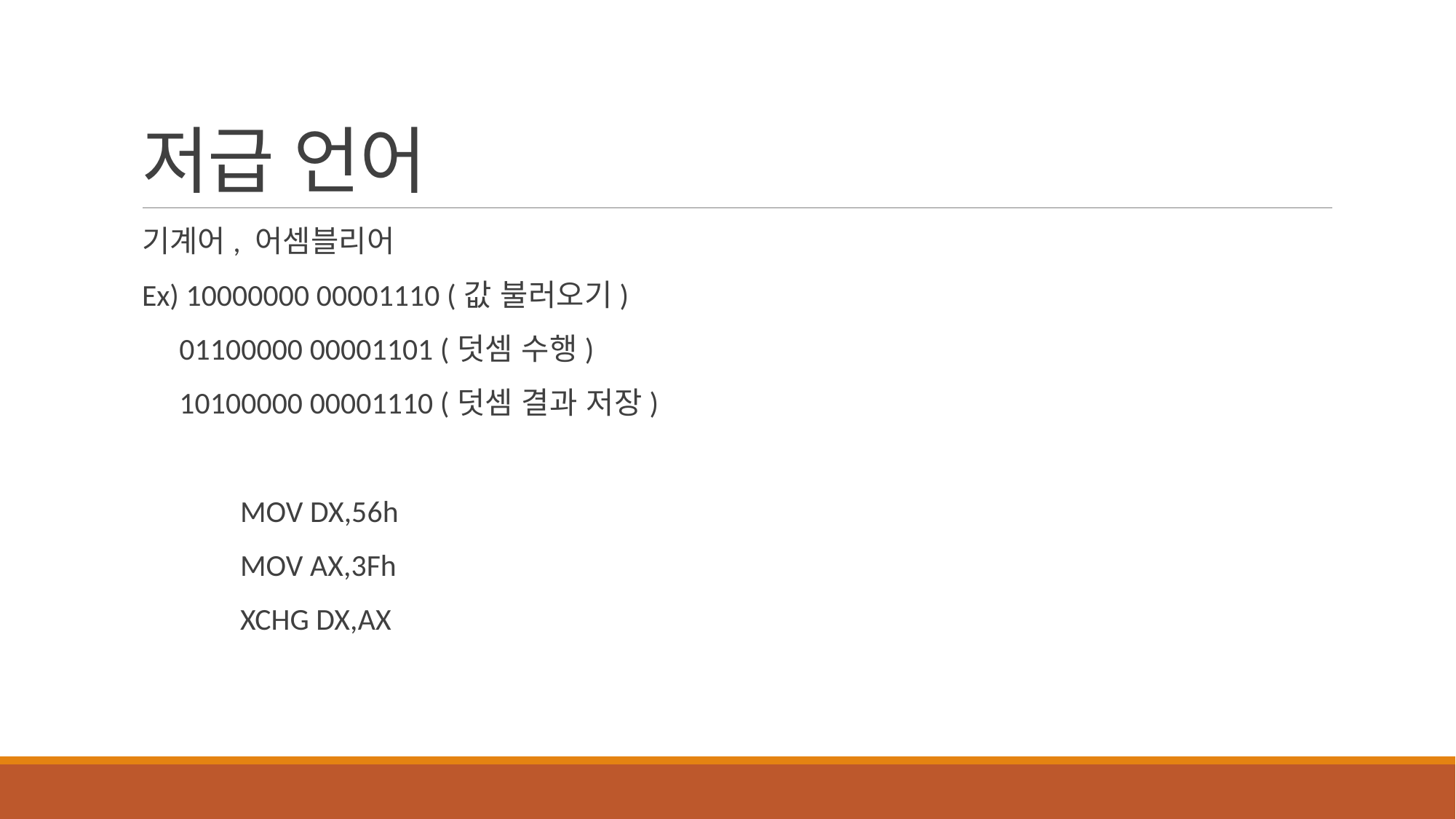

# 저급 언어
기계어, 어셈블리어
Ex) 10000000 00001110 (값 불러오기)
       01100000 00001101 (덧셈 수행)
       10100000 00001110 (덧셈 결과 저장)

	MOV DX,56h
	MOV AX,3Fh
	XCHG DX,AX